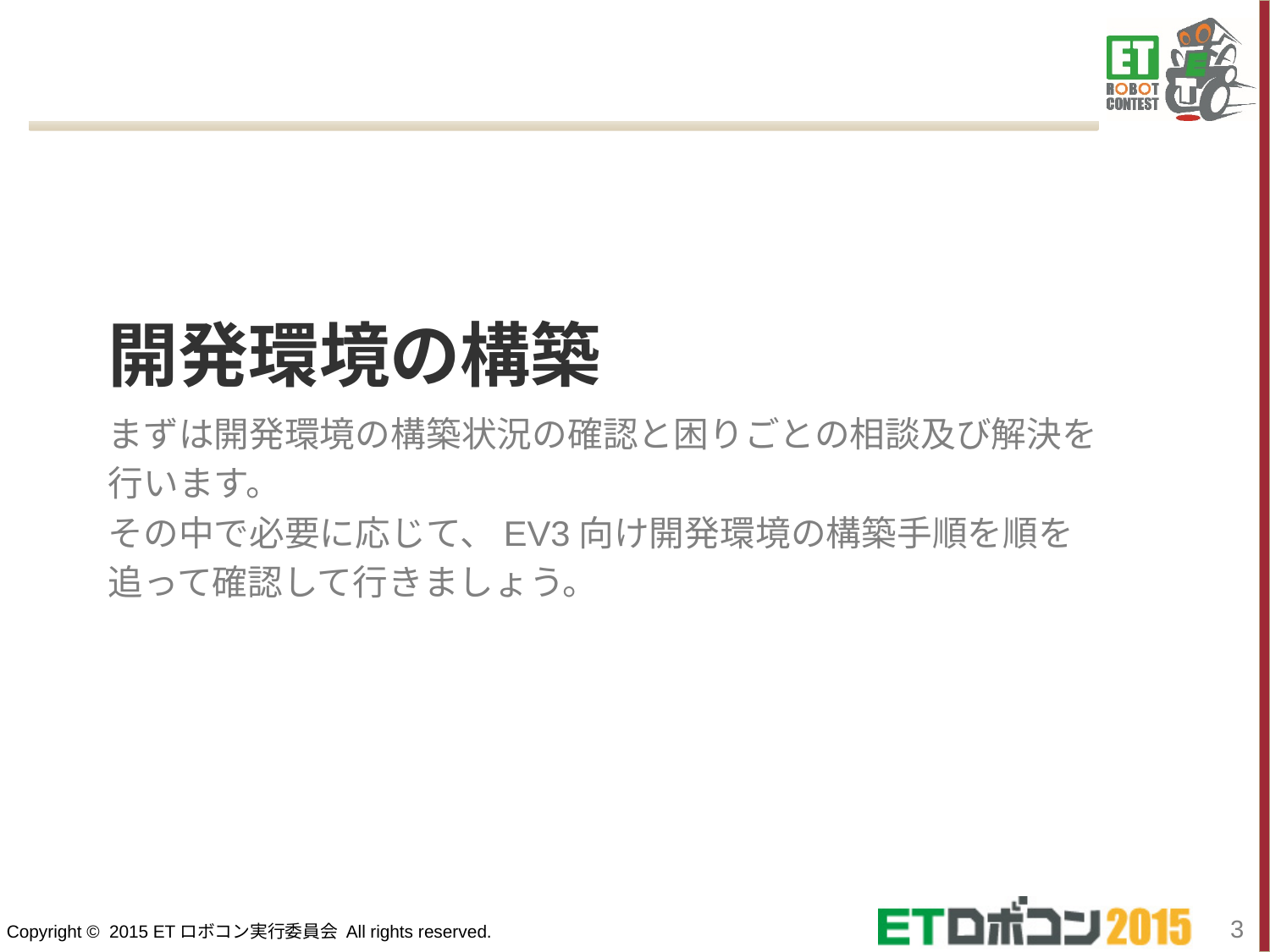

# 開発環境の構築
まずは開発環境の構築状況の確認と困りごとの相談及び解決を
行います。
その中で必要に応じて、EV3向け開発環境の構築手順を順を
追って確認して行きましょう。
3